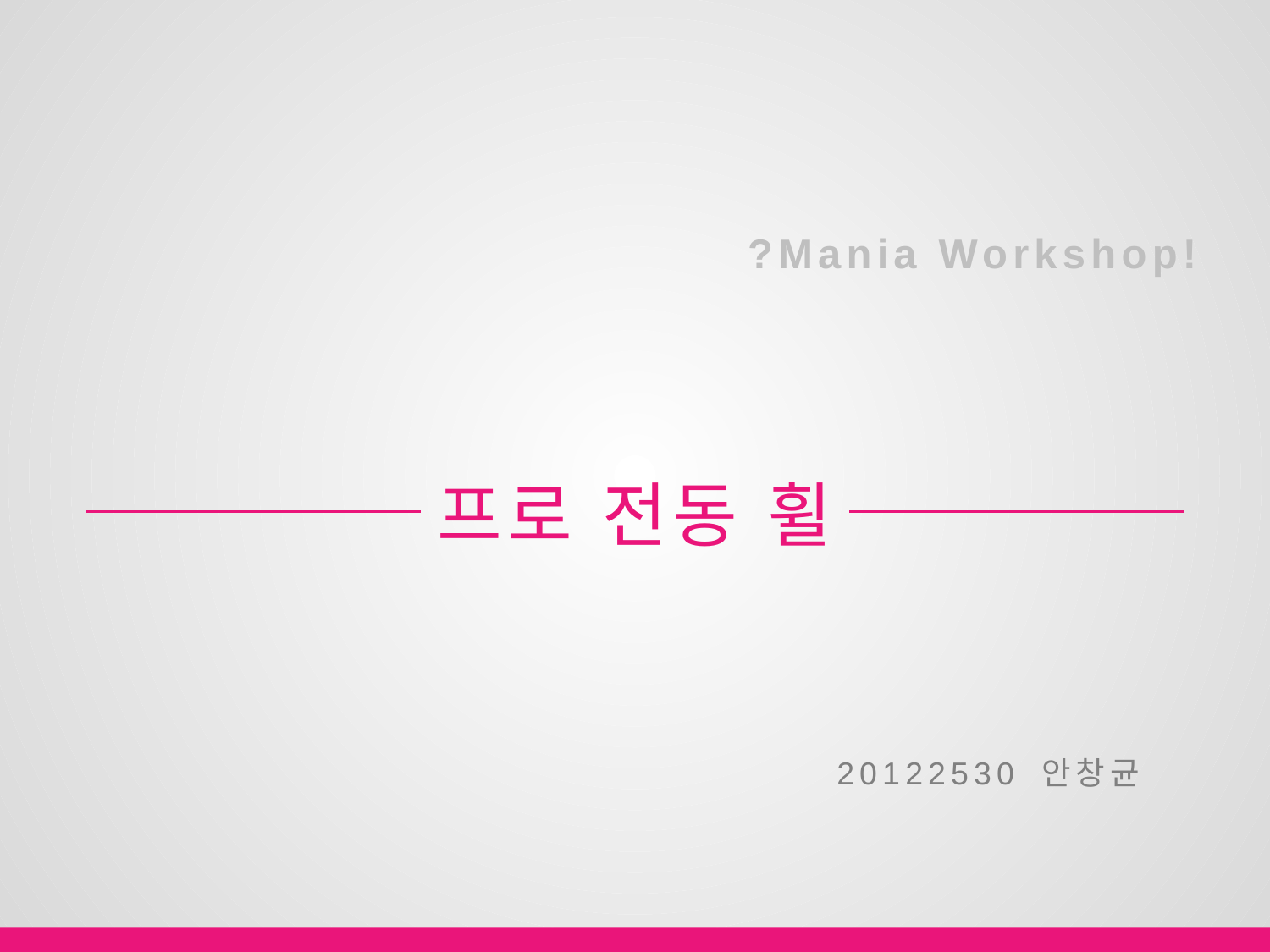

# ?Mania Workshop!

프로 전동 휠
20122530 안창균